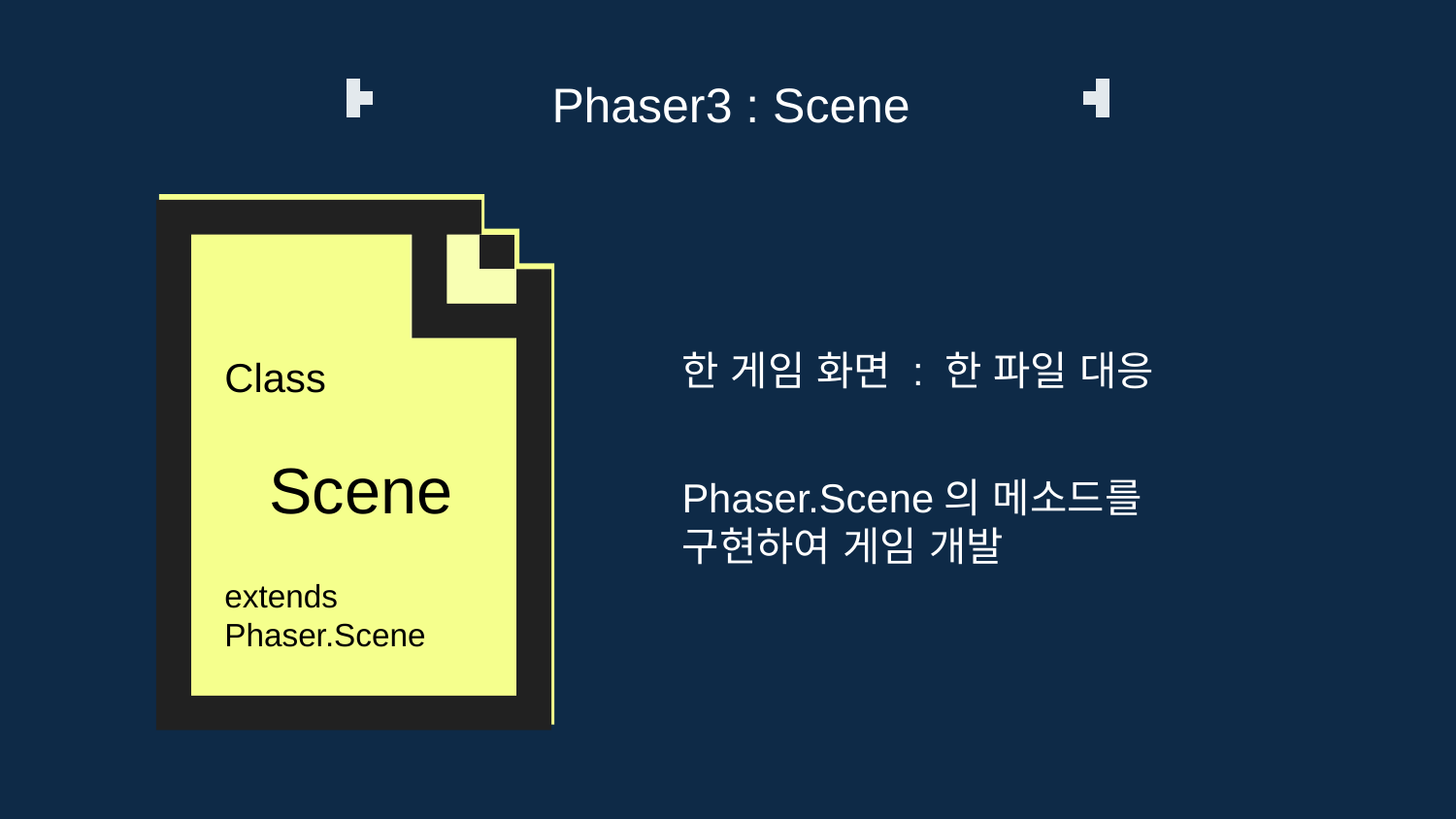

Phaser3 : Scene

Class
    Scene

extends Phaser.Scene
한 게임 화면 : 한 파일 대응
Phaser.Scene의 메소드를
구현하여 게임 개발